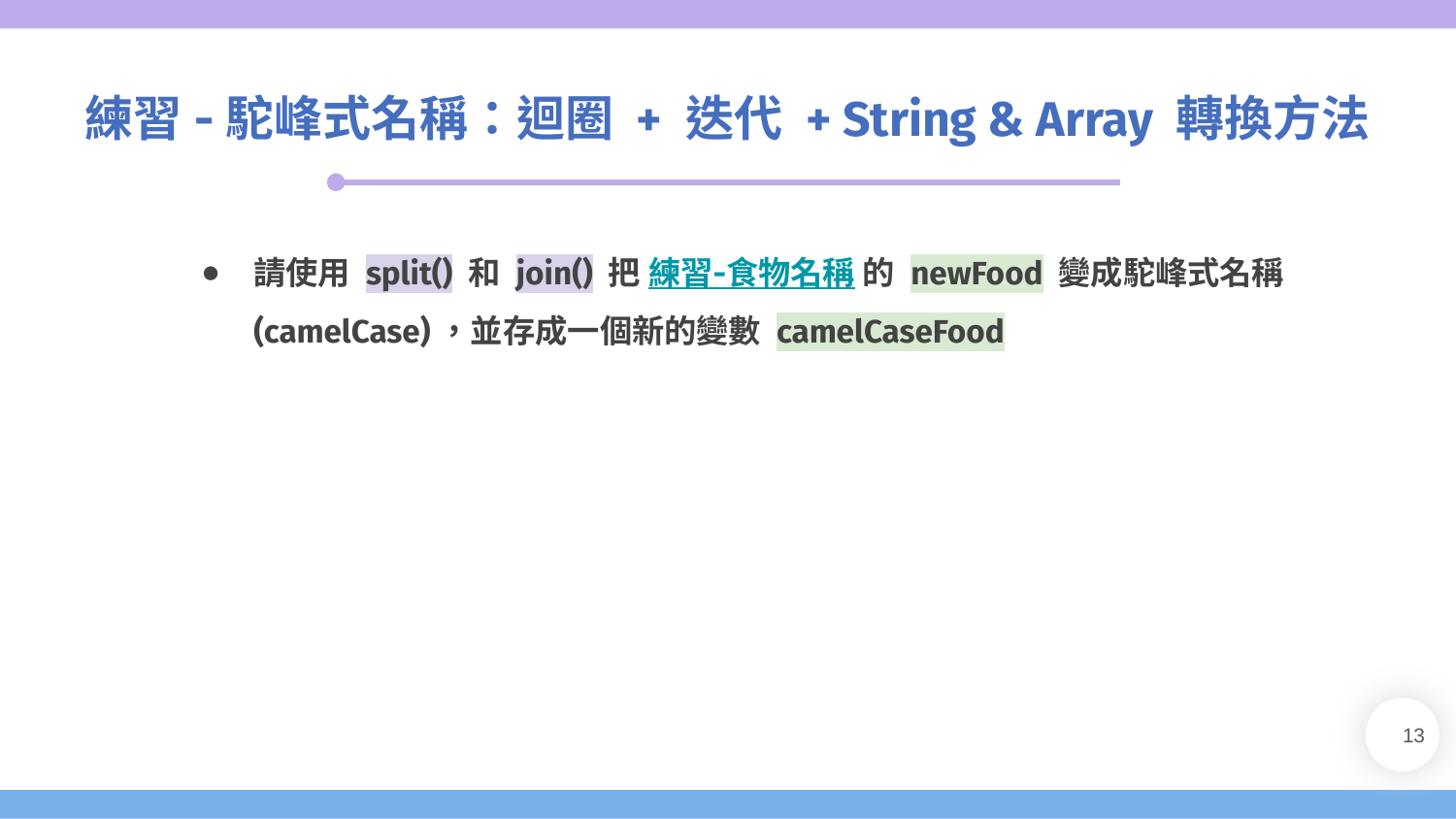

練習-駝峰式名稱：迴圈 + 迭代 + String & Array 轉換方法
請使用 split() 和 join() 把 練習-食物名稱 的 newFood 變成駝峰式名稱 (camelCase)，並存成一個新的變數 camelCaseFood

13